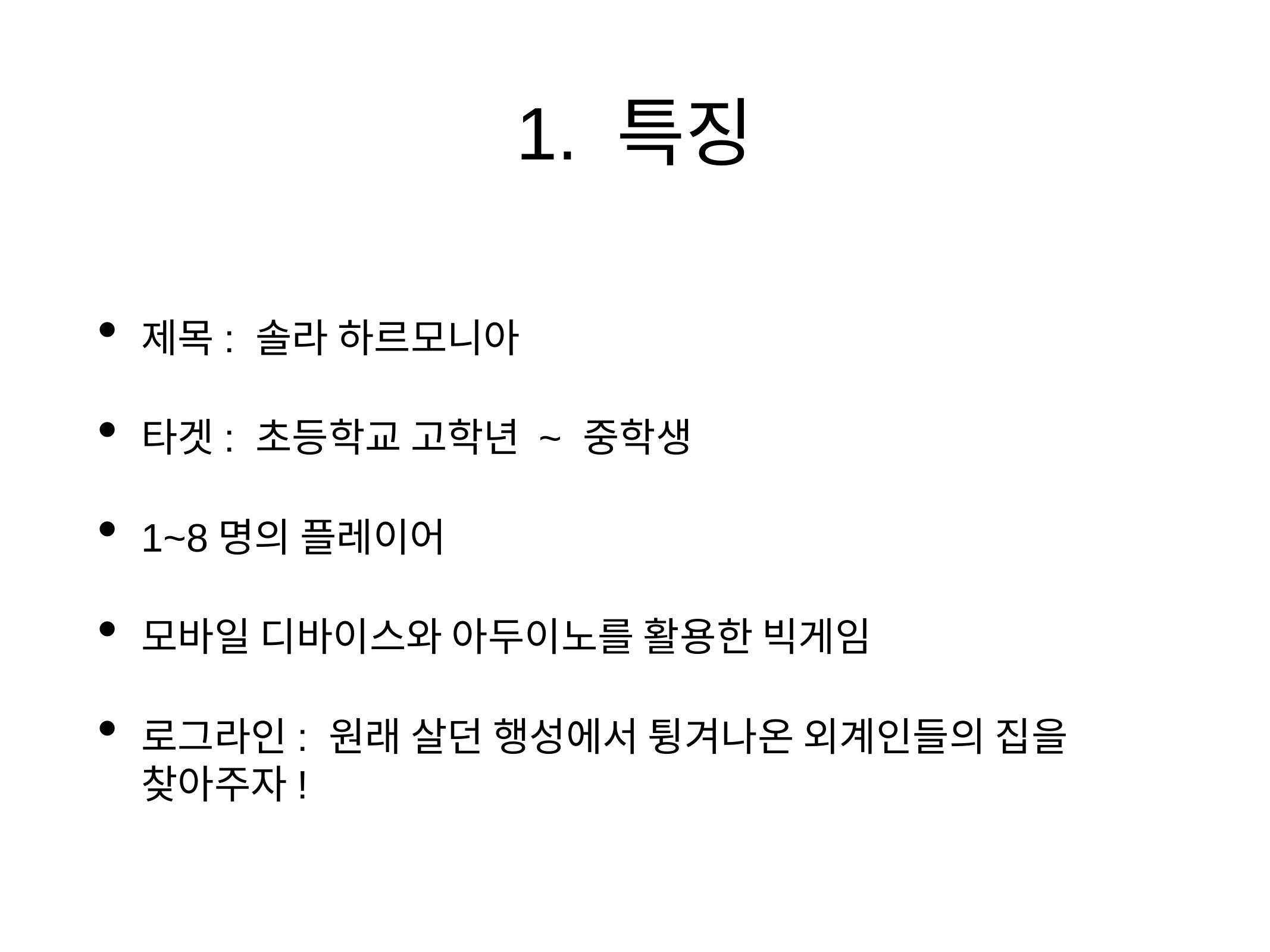

# 1. 특징
제목: 솔라 하르모니아
타겟: 초등학교 고학년 ~ 중학생
1~8명의 플레이어
모바일 디바이스와 아두이노를 활용한 빅게임
로그라인: 원래 살던 행성에서 튕겨나온 외계인들의 집을 찾아주자!